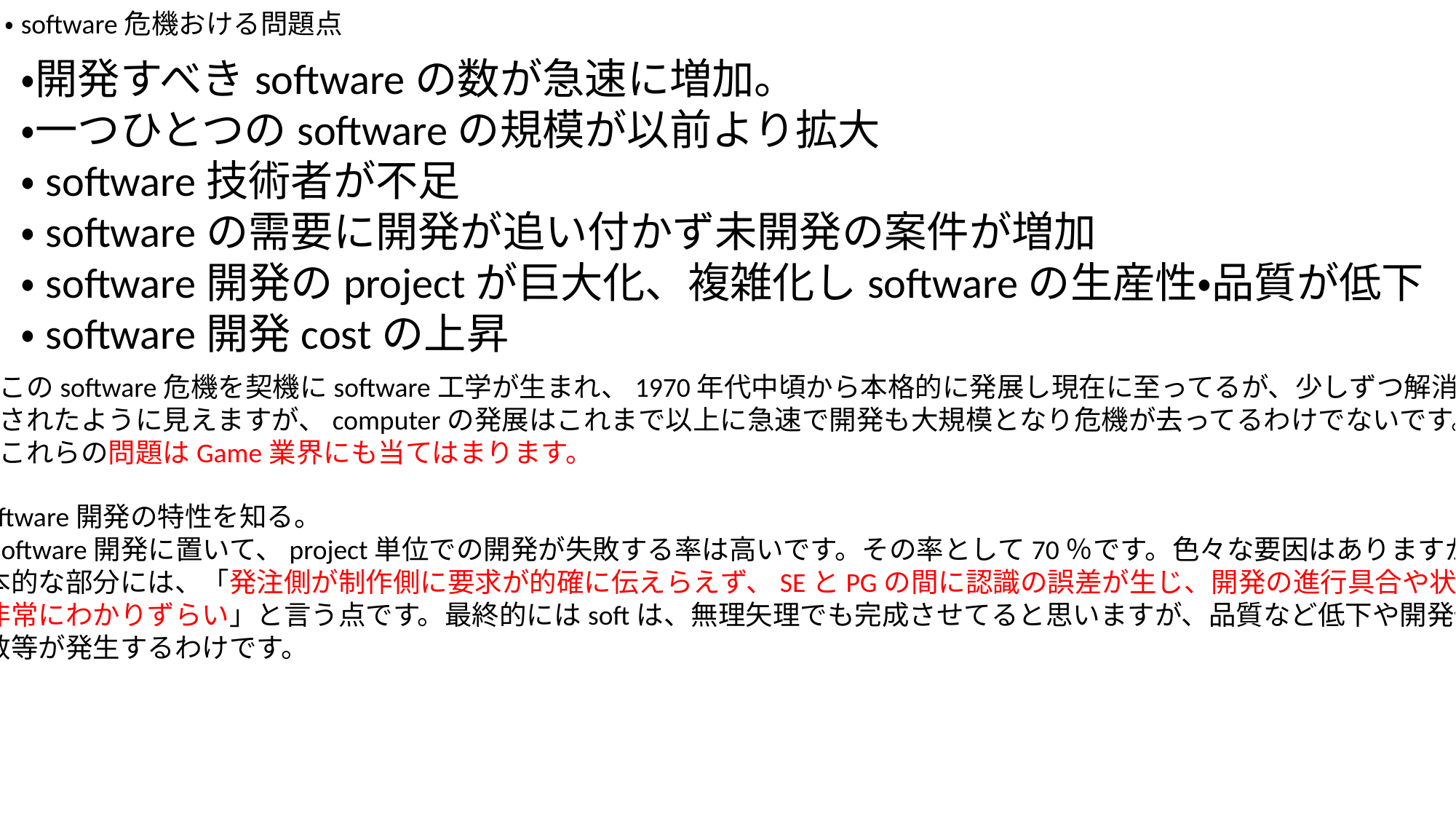

・software危機おける問題点
・開発すべきsoftwareの数が急速に増加。
・一つひとつのsoftwareの規模が以前より拡大
・software技術者が不足
・softwareの需要に開発が追い付かず未開発の案件が増加
・software開発のprojectが巨大化、複雑化しsoftwareの生産性・品質が低下
・software開発costの上昇

このsoftware危機を契機にsoftware工学が生まれ、1970年代中頃から本格的に発展し現在に至ってるが、少しずつ解消
されたように見えますが、computerの発展はこれまで以上に急速で開発も大規模となり危機が去ってるわけでないです。
これらの問題はGame業界にも当てはまります。
・software開発の特性を知る。
　software開発に置いて、project単位での開発が失敗する率は高いです。その率として70％です。色々な要因はありますが
根本的な部分には、「発注側が制作側に要求が的確に伝えらえず、SEとPGの間に認識の誤差が生じ、開発の進行具合や状態
が非常にわかりずらい」と言う点です。最終的にはsoftは、無理矢理でも完成させてると思いますが、品質など低下や開発側の
解散等が発生するわけです。